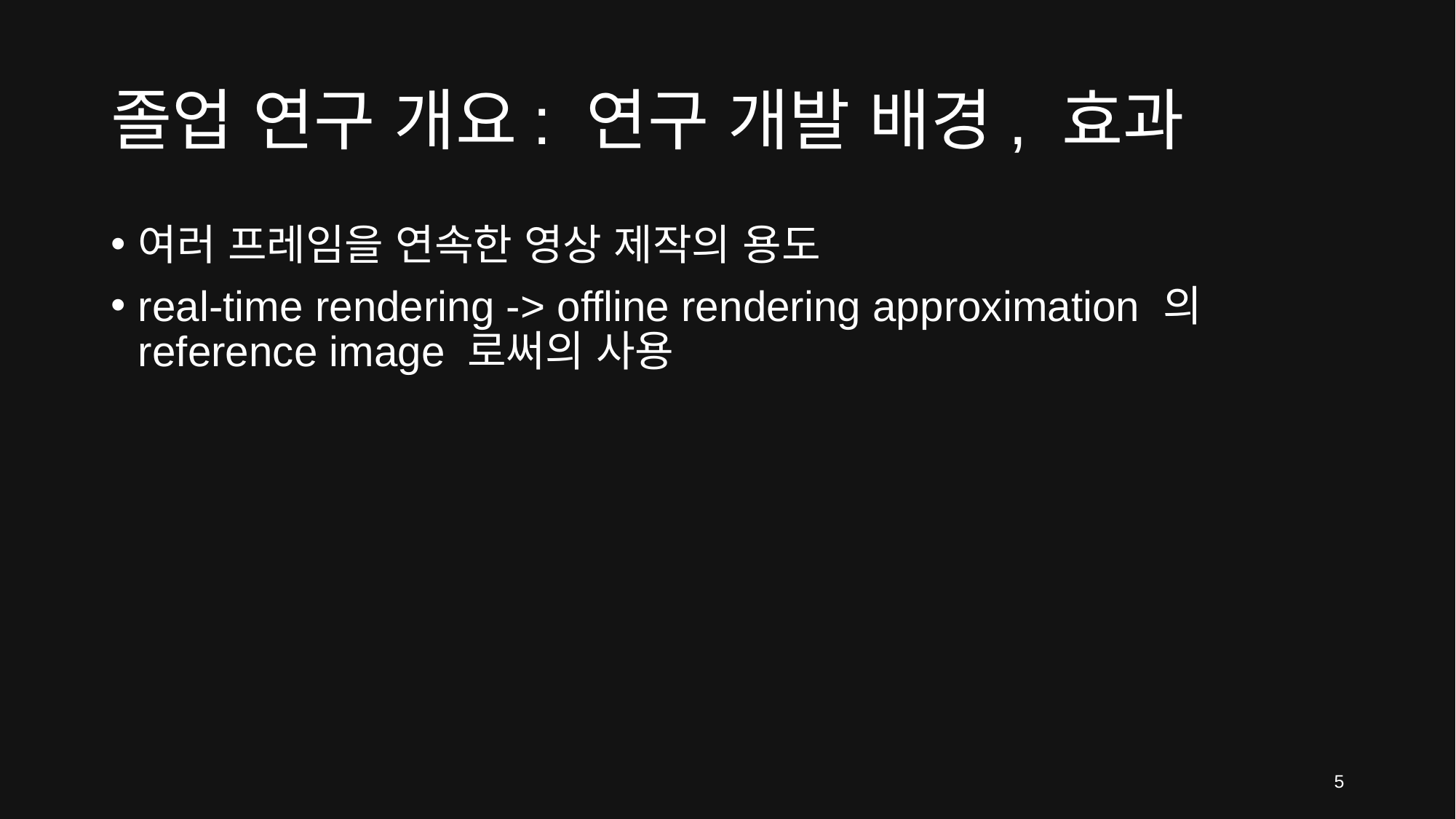

# 졸업 연구 개요: 연구 개발 배경, 효과
여러 프레임을 연속한 영상 제작의 용도
real-time rendering -> offline rendering approximation 의 reference image 로써의 사용
5